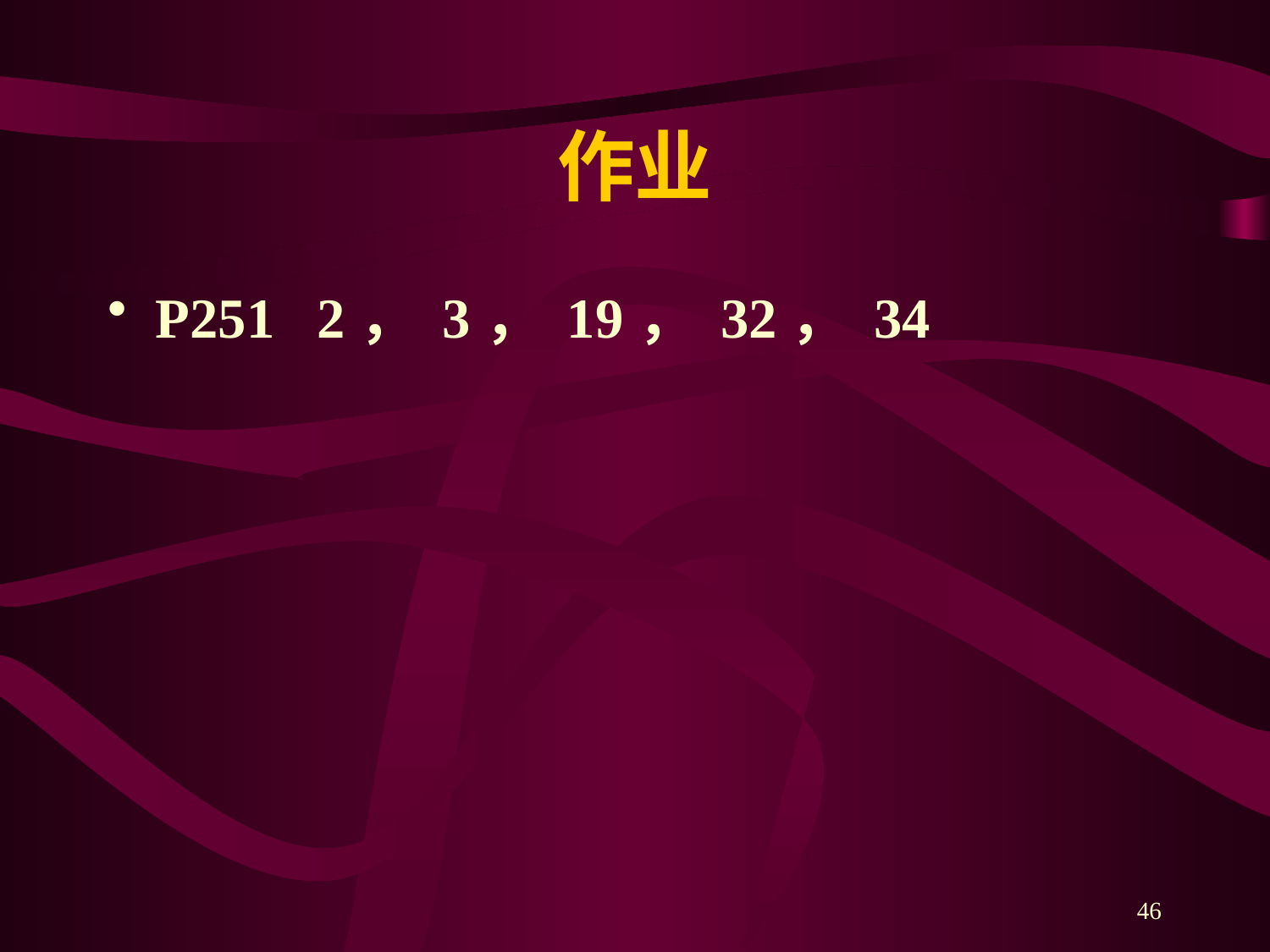

# 作业
P251   2， 3， 19， 32， 34
46